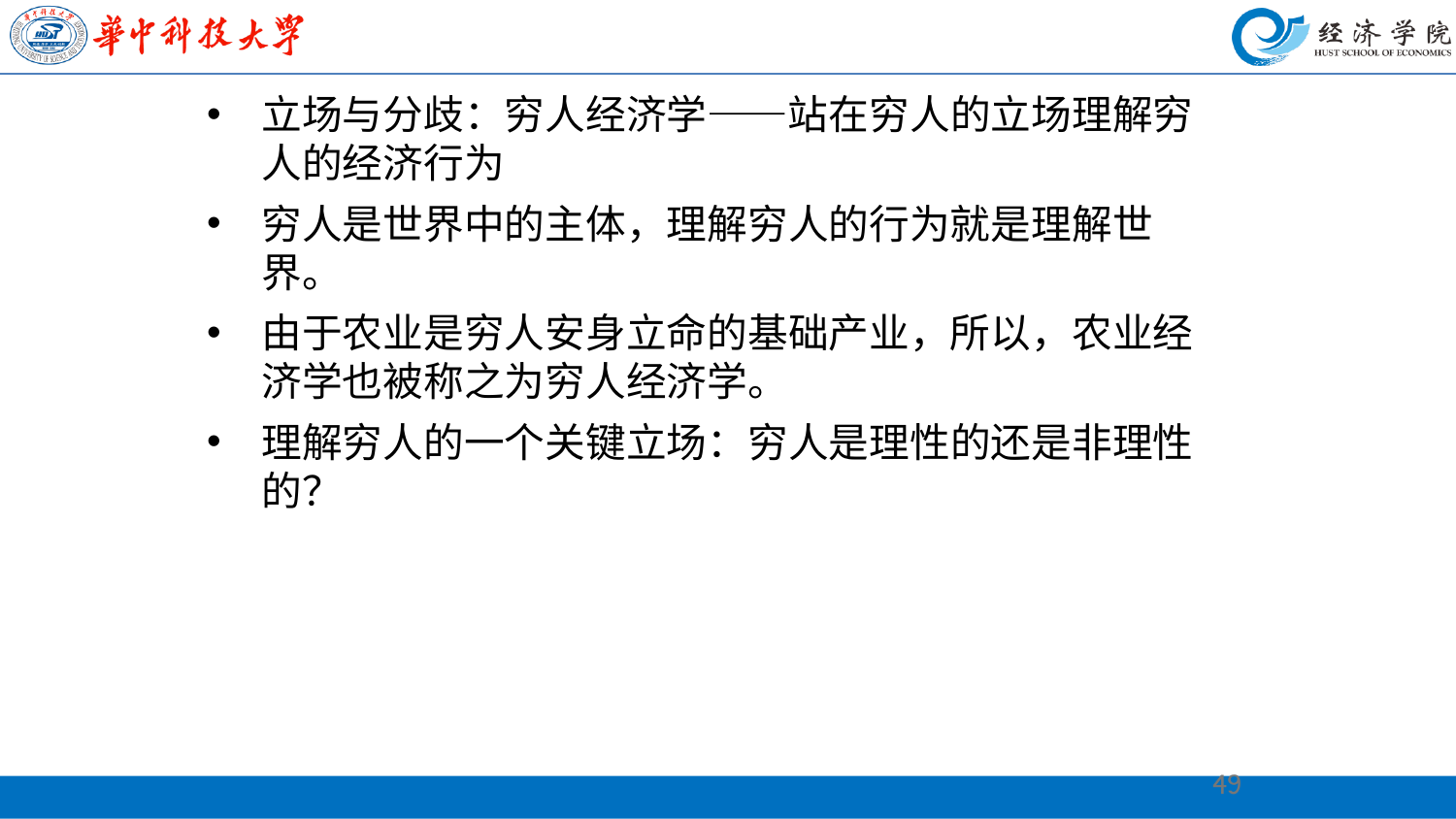

立场与分歧：穷人经济学——站在穷人的立场理解穷人的经济行为
穷人是世界中的主体，理解穷人的行为就是理解世界。
由于农业是穷人安身立命的基础产业，所以，农业经济学也被称之为穷人经济学。
理解穷人的一个关键立场：穷人是理性的还是非理性的？

49